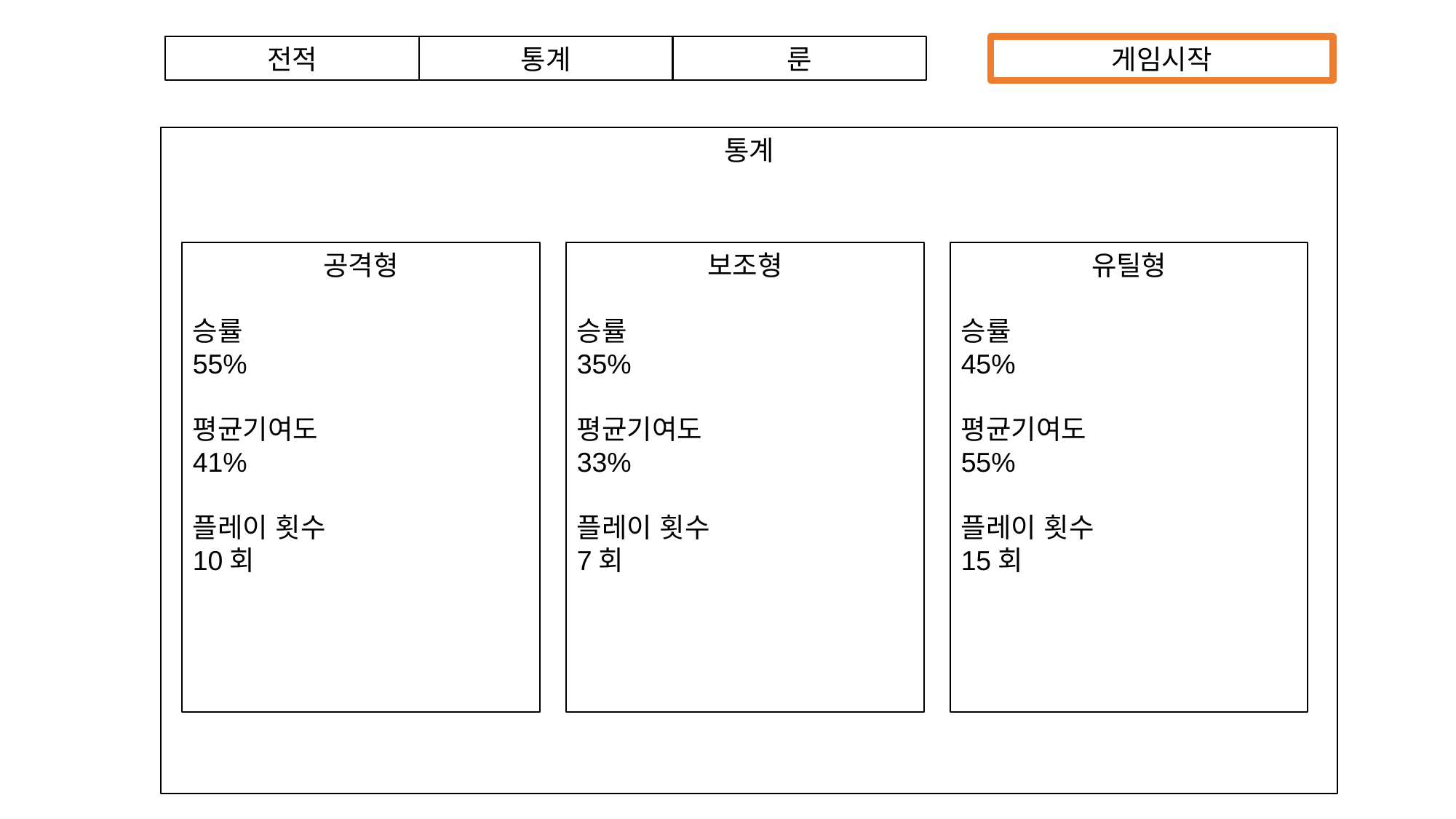

전적
룬
통계
게임시작
통계

공격형

승률 			55%

평균기여도		41%

플레이 횟수		10회

보조형

승률 			35%

평균기여도		33%

플레이 횟수		7회

유틸형

승률 			45%

평균기여도		55%

플레이 횟수		15회